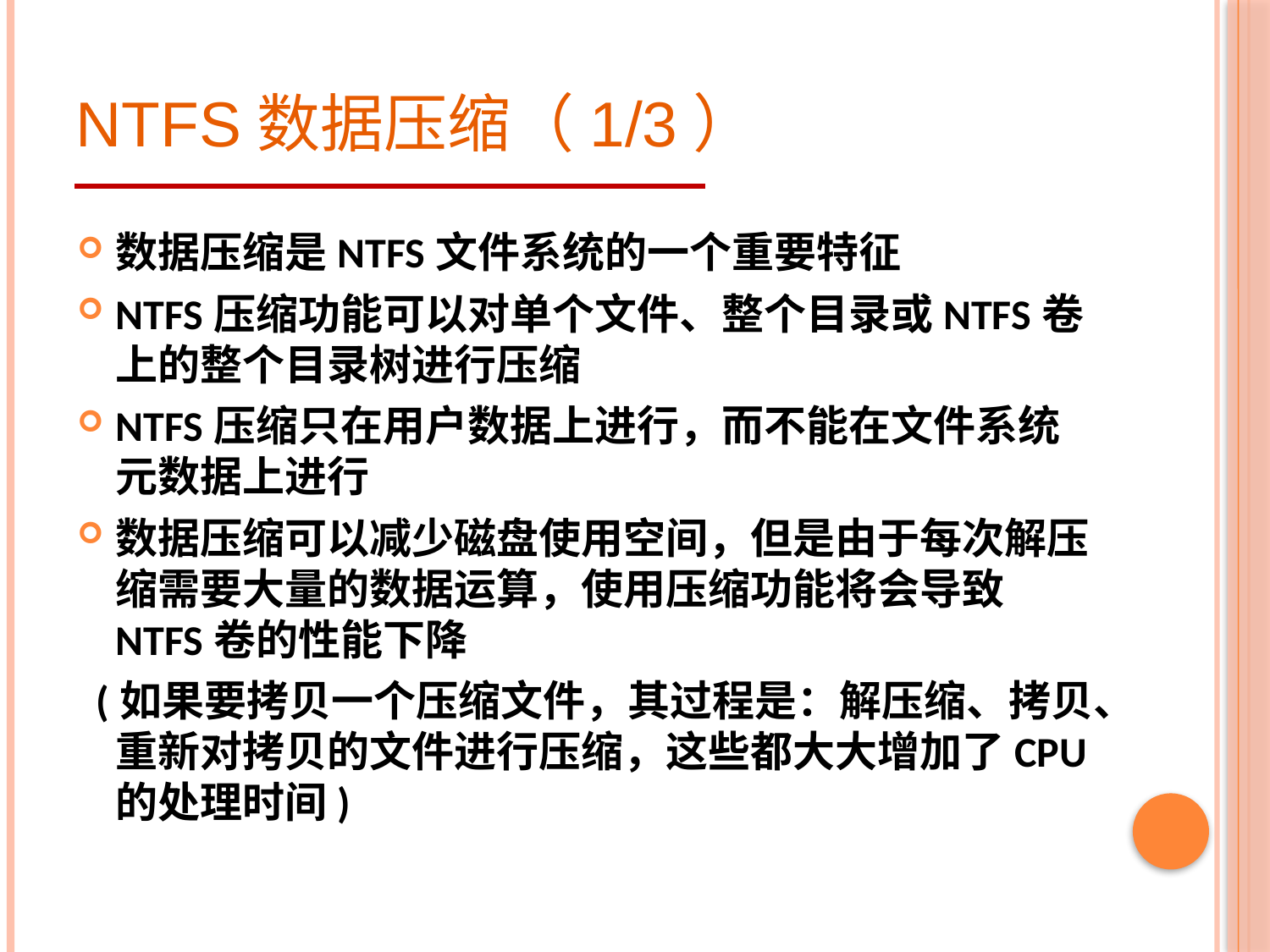

# NTFS数据压缩（1/3）
数据压缩是NTFS文件系统的一个重要特征
NTFS压缩功能可以对单个文件、整个目录或NTFS卷上的整个目录树进行压缩
NTFS压缩只在用户数据上进行，而不能在文件系统元数据上进行
数据压缩可以减少磁盘使用空间，但是由于每次解压缩需要大量的数据运算，使用压缩功能将会导致NTFS卷的性能下降
  (如果要拷贝一个压缩文件，其过程是：解压缩、拷贝、重新对拷贝的文件进行压缩，这些都大大增加了CPU的处理时间)